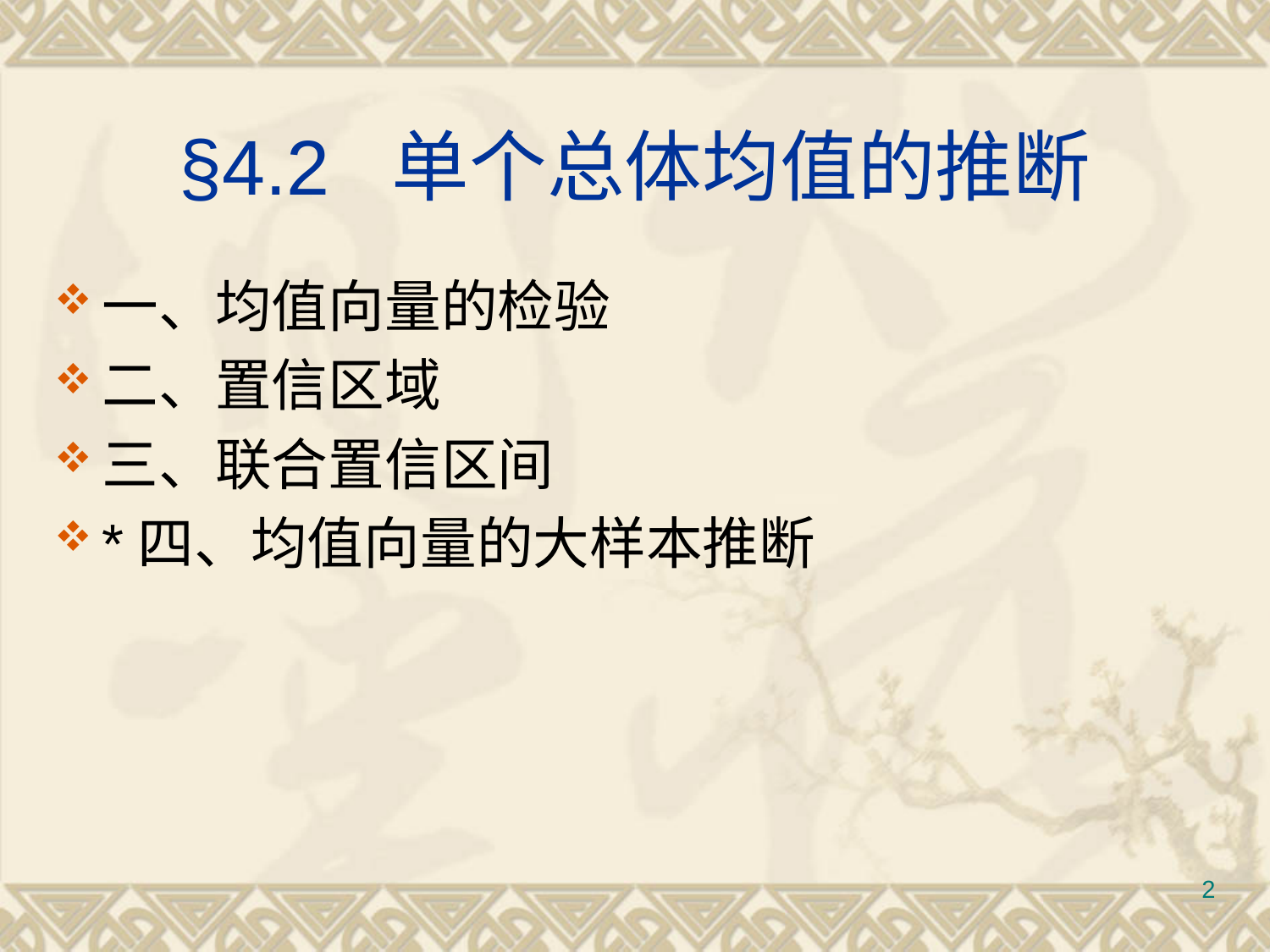

# §4.2  单个总体均值的推断
一、均值向量的检验
二、置信区域
三、联合置信区间
*四、均值向量的大样本推断
2